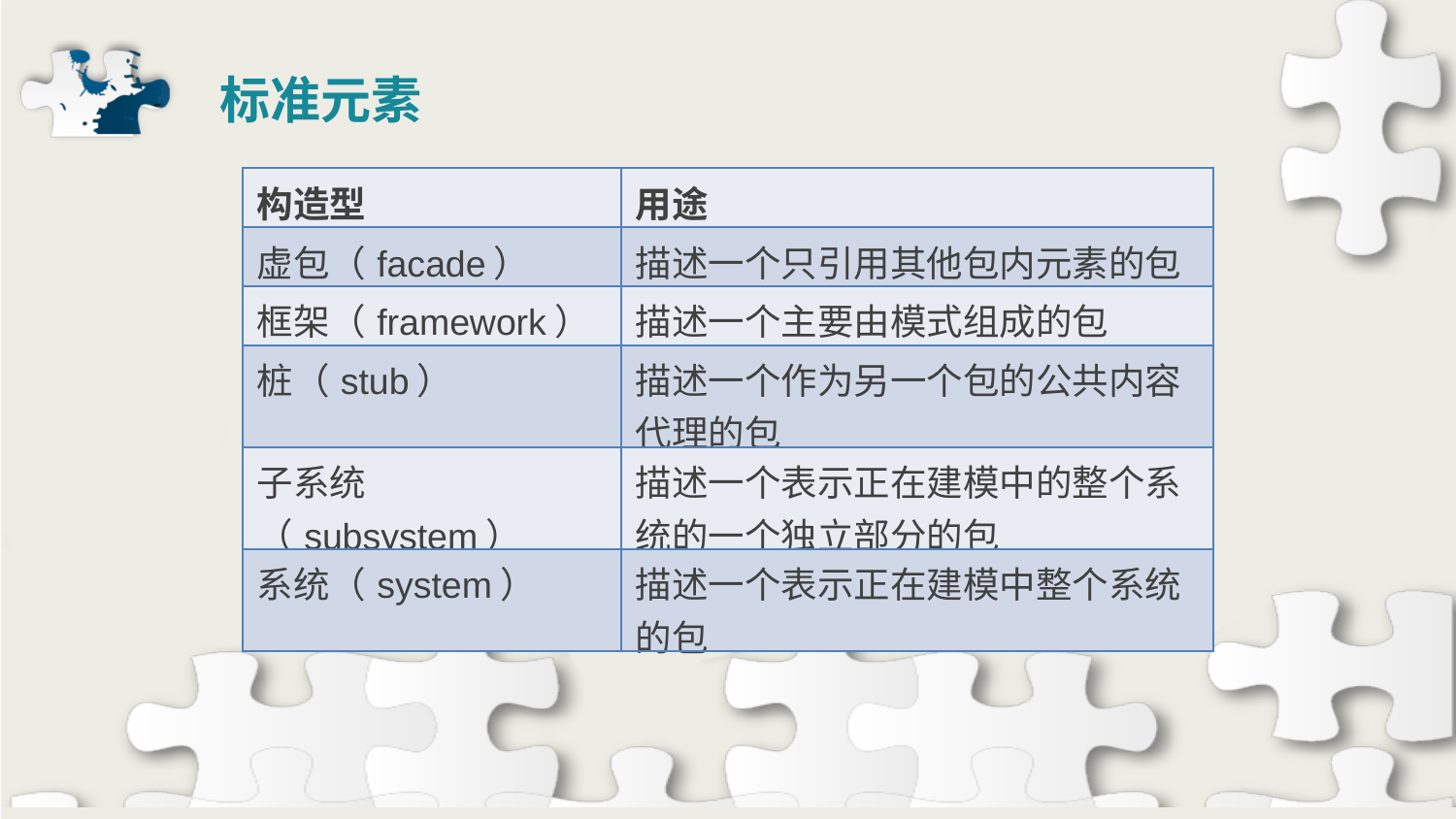

标准元素
| 构造型 | 用途 |
| --- | --- |
| 虚包（facade） | 描述一个只引用其他包内元素的包 |
| 框架（framework） | 描述一个主要由模式组成的包 |
| 桩（stub） | 描述一个作为另一个包的公共内容代理的包 |
| 子系统（subsystem） | 描述一个表示正在建模中的整个系统的一个独立部分的包 |
| 系统（system） | 描述一个表示正在建模中整个系统的包 |